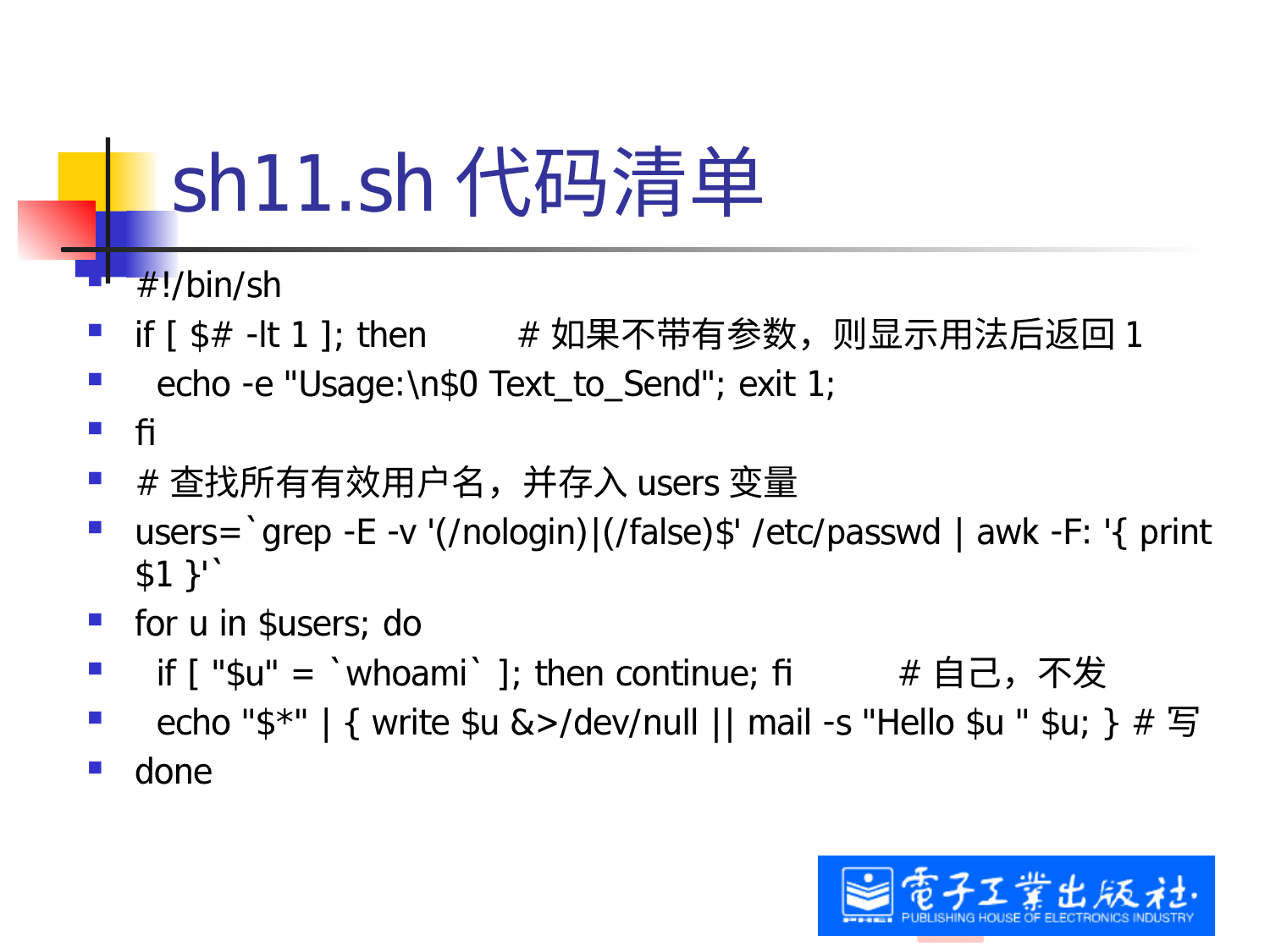

# sh11.sh代码清单
#!/bin/sh
if [ $# -lt 1 ]; then 	#如果不带有参数，则显示用法后返回1
  echo -e "Usage:\n$0 Text_to_Send"; exit 1;
fi
#查找所有有效用户名，并存入users变量
users=`grep -E -v '(/nologin)|(/false)$' /etc/passwd | awk -F: '{ print $1 }'`
for u in $users; do
  if [ "$u" = `whoami` ]; then continue; fi 	#自己，不发
  echo "$*" | { write $u &>/dev/null || mail -s "Hello $u " $u; } #写
done